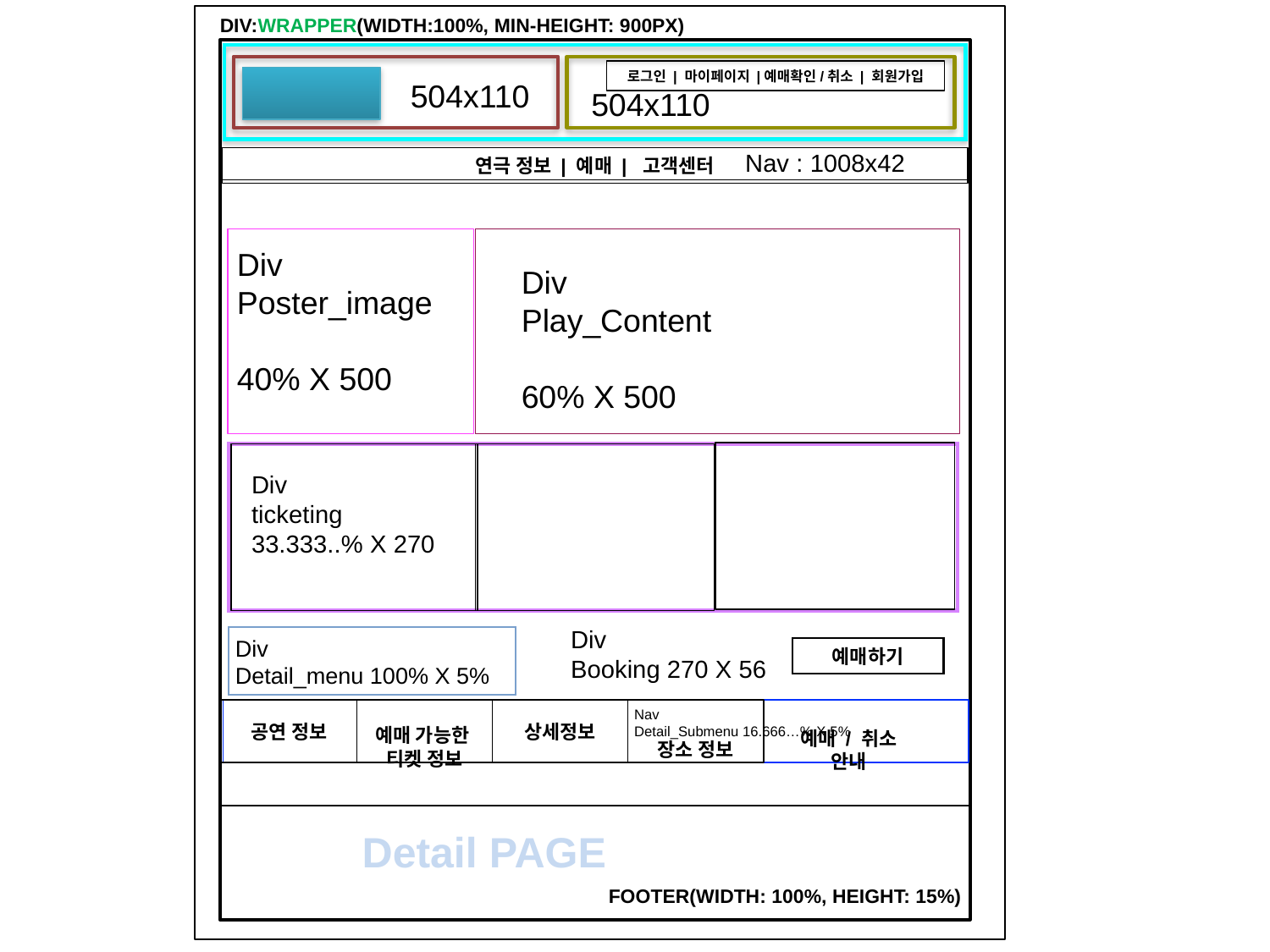

DIV:WRAPPER(WIDTH:100%, MIN-HEIGHT: 900PX)

로그인 | 마이페이지 |예매확인/취소 | 회원가입

504x110
504x110
Nav : 1008x42
연극 정보 | 예매 |  고객센터

Div
Poster_image

40% X 500
Div
Play_Content

60% X 500

Div
ticketing
33.333..% X 270
Div
Booking 270 X 56
Div
Detail_menu 100% X 5%
예매하기
Nav
Detail_Submenu 16.666…% X 5%

예매 가능한
티켓 정보
공연 정보
상세정보
장소 정보
예매 / 취소 안내

Detail PAGE
FOOTER(WIDTH: 100%, HEIGHT: 15%)